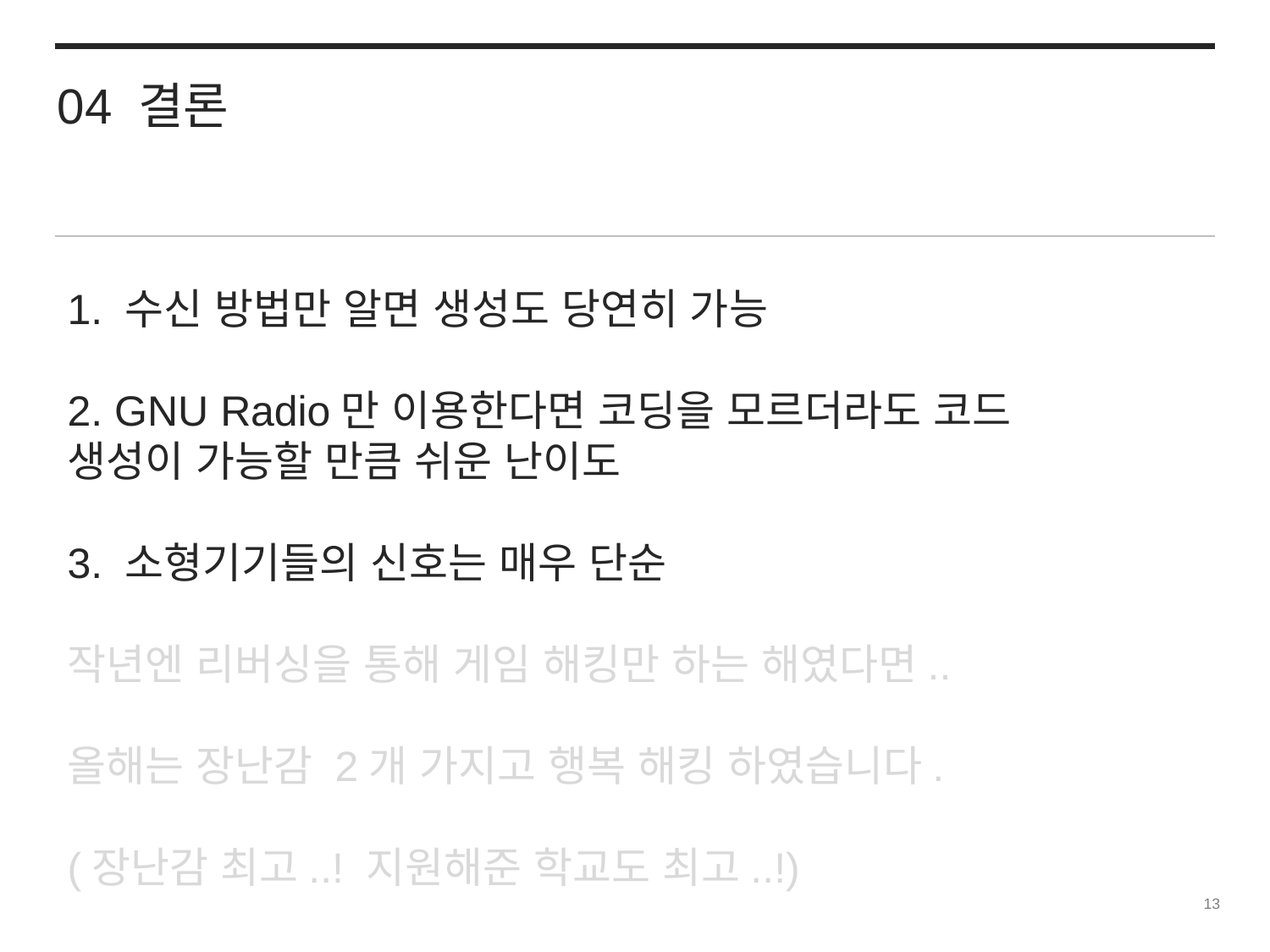

04 결론
1. 수신 방법만 알면 생성도 당연히 가능

2. GNU Radio만 이용한다면 코딩을 모르더라도 코드 생성이 가능할 만큼 쉬운 난이도

3. 소형기기들의 신호는 매우 단순

작년엔 리버싱을 통해 게임 해킹만 하는 해였다면..

올해는 장난감 2개 가지고 행복 해킹 하였습니다.

(장난감 최고..! 지원해준 학교도 최고..!)